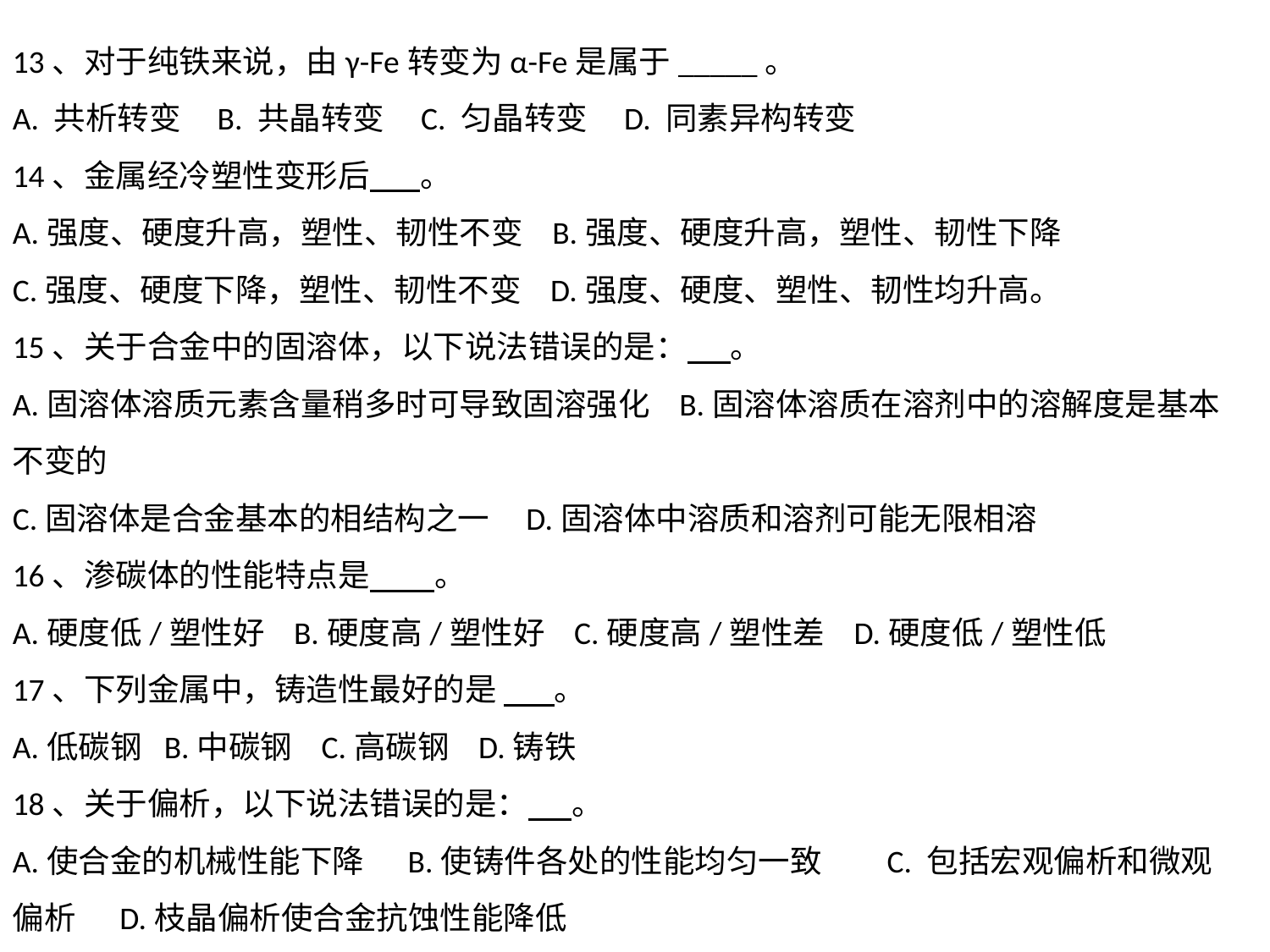

13、对于纯铁来说，由γ-Fe转变为α-Fe是属于_____。
A. 共析转变    B. 共晶转变    C. 匀晶转变    D. 同素异构转变
14、金属经冷塑性变形后       。
A.强度、硬度升高，塑性、韧性不变   B.强度、硬度升高，塑性、韧性下降
C.强度、硬度下降，塑性、韧性不变   D.强度、硬度、塑性、韧性均升高。
15、关于合金中的固溶体，以下说法错误的是：      。
A.固溶体溶质元素含量稍多时可导致固溶强化   B.固溶体溶质在溶剂中的溶解度是基本不变的
C.固溶体是合金基本的相结构之一    D.固溶体中溶质和溶剂可能无限相溶
16、渗碳体的性能特点是         。
A.硬度低/塑性好   B.硬度高/塑性好   C.硬度高/塑性差   D.硬度低/塑性低
17、下列金属中，铸造性最好的是        。
A.低碳钢  B.中碳钢   C.高碳钢   D.铸铁
18、关于偏析，以下说法错误的是：      。
A.使合金的机械性能下降     B.使铸件各处的性能均匀一致        C. 包括宏观偏析和微观偏析     D.枝晶偏析使合金抗蚀性能降低